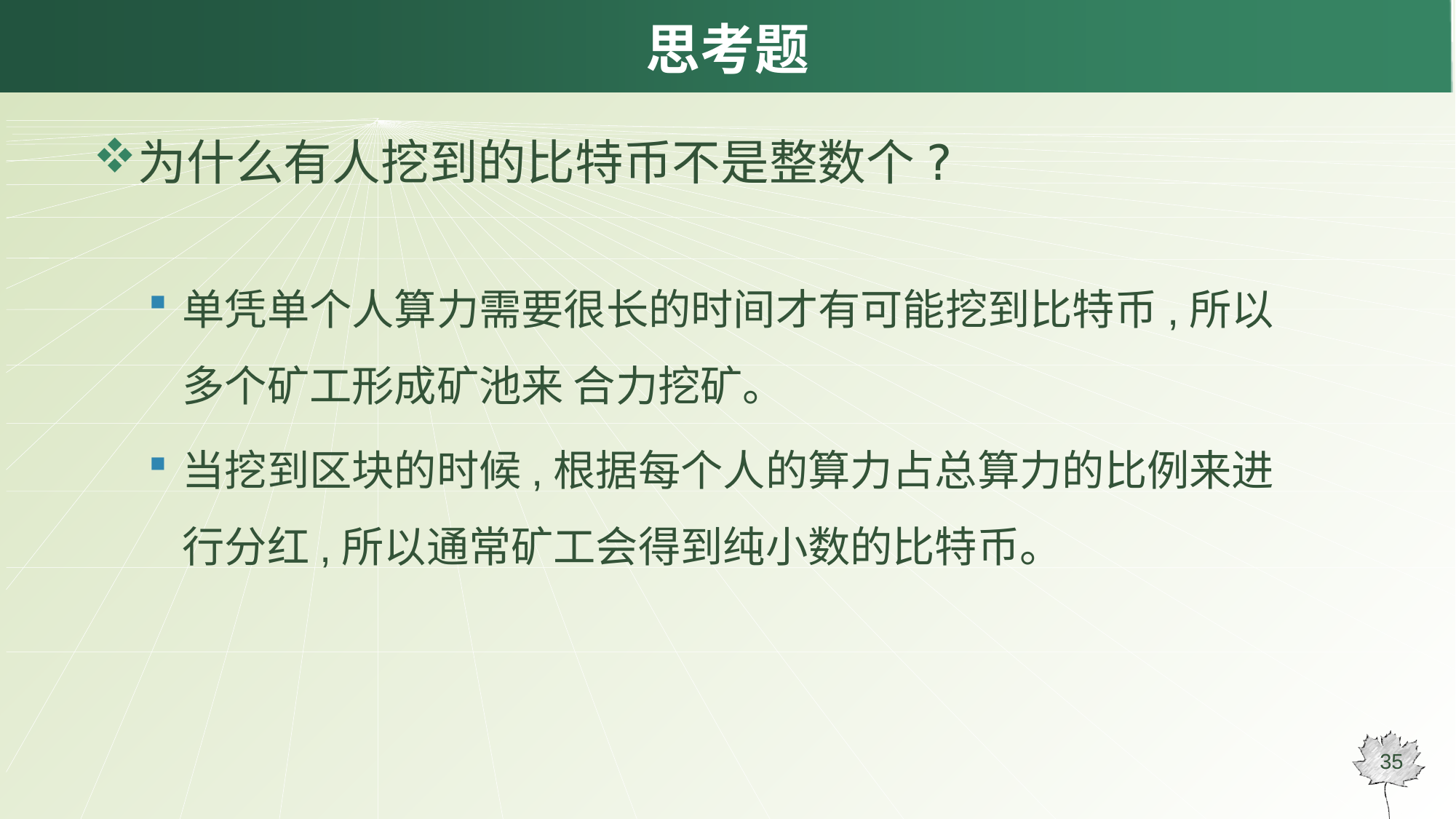

# 思考题
为什么有人挖到的比特币不是整数个?

单凭单个人算力需要很长的时间才有可能挖到比特币,所以多个矿工形成矿池来 合力挖矿。
当挖到区块的时候,根据每个人的算力占总算力的比例来进行分红,所以通常矿工会得到纯小数的比特币。
35